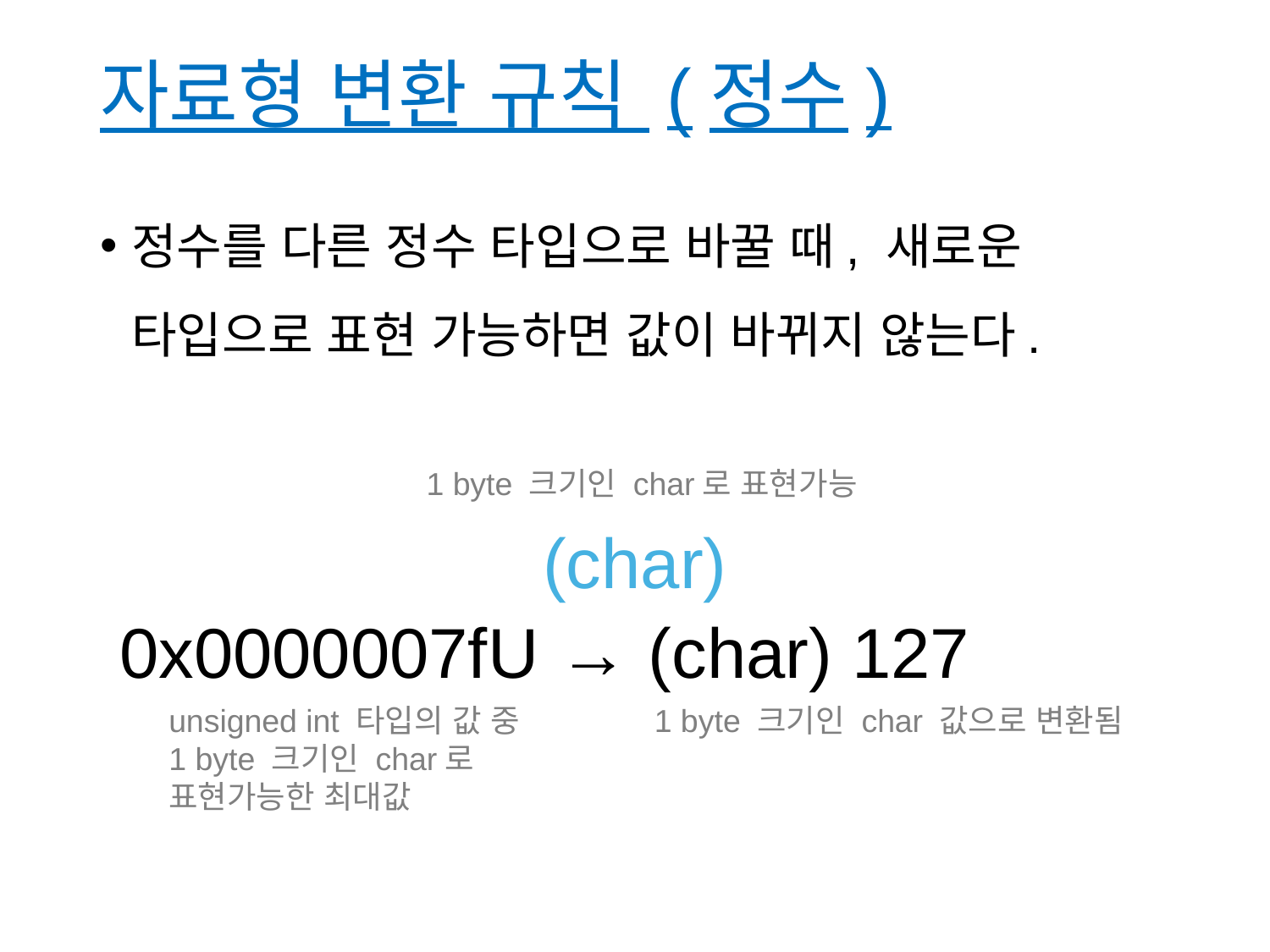

# 자료형 변환 규칙 (정수)
정수를 다른 정수 타입으로 바꿀 때, 새로운 타입으로 표현 가능하면 값이 바뀌지 않는다.
1 byte 크기인 char로 표현가능
(char)
0x0000007fU → (char) 127
unsigned int 타입의 값 중
1 byte 크기인 char로 표현가능한 최대값
1 byte 크기인 char 값으로 변환됨